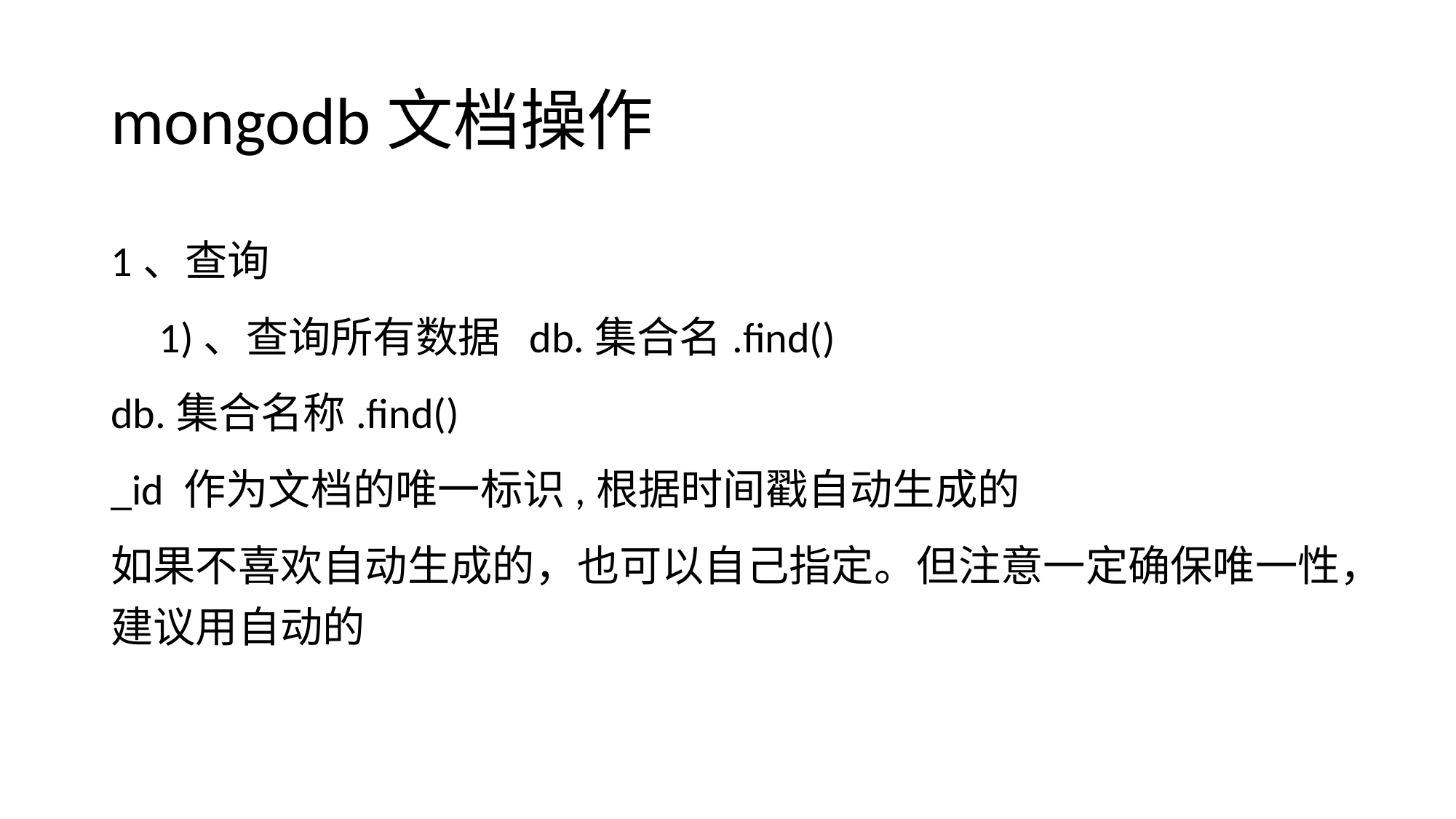

# mongodb文档操作
1、查询
     1)、查询所有数据  db.集合名.find()
db.集合名称.find()
_id 作为文档的唯一标识,根据时间戳自动生成的
如果不喜欢自动生成的，也可以自己指定。但注意一定确保唯一性，建议用自动的